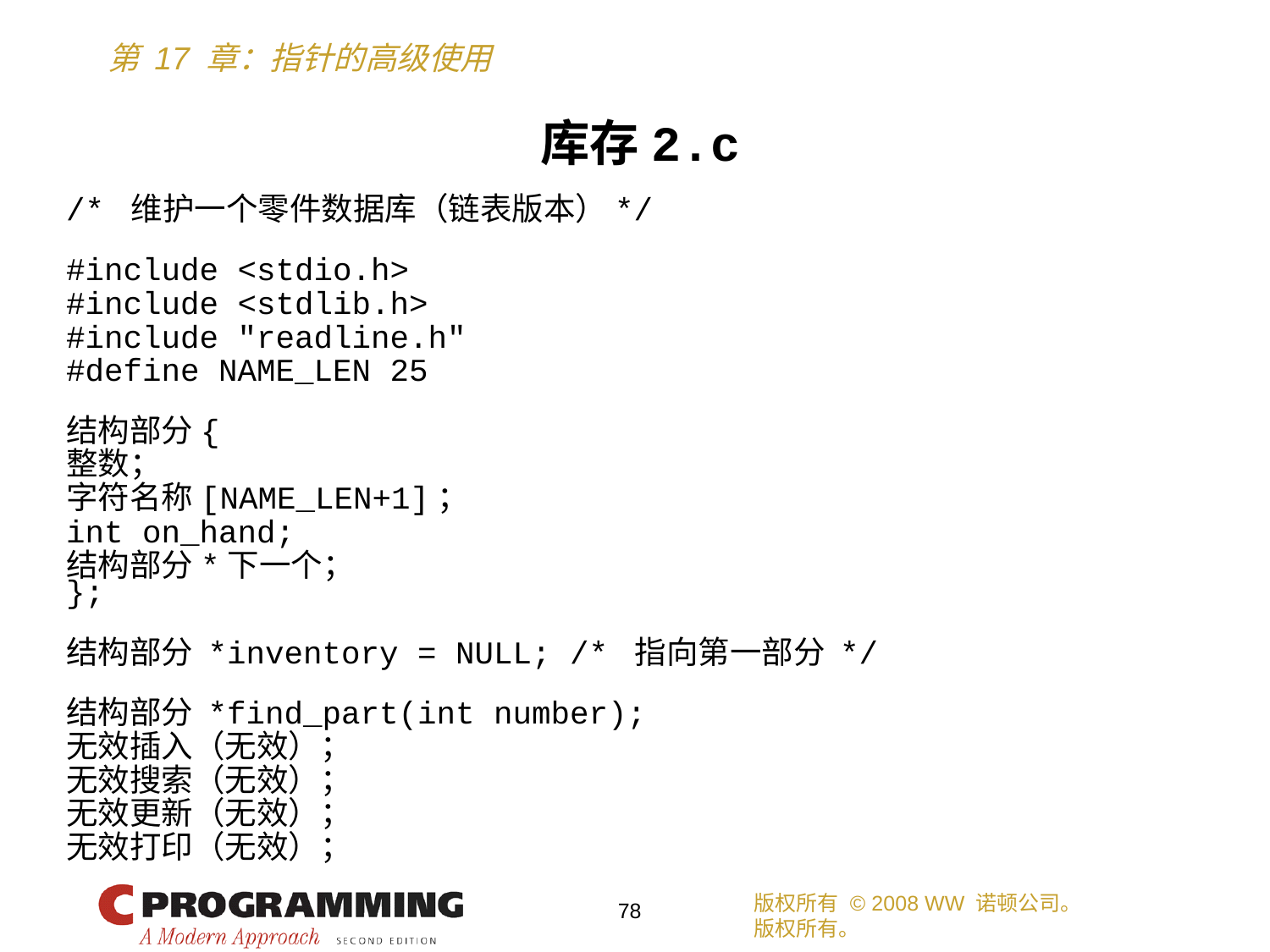

库存2.c

/* 维护一个零件数据库（链表版本）*/

#include <stdio.h>
#include <stdlib.h>
#include "readline.h"
#define NAME_LEN 25

结构部分{
整数；
字符名称[NAME_LEN+1]；
int on_hand;
结构部分*下一个；
};

结构部分 *inventory = NULL; /* 指向第一部分 */

结构部分 *find_part(int number);
无效插入（无效）；
无效搜索（无效）；
无效更新（无效）；
无效打印（无效）；

版权所有 © 2008 WW 诺顿公司。
版权所有。
78